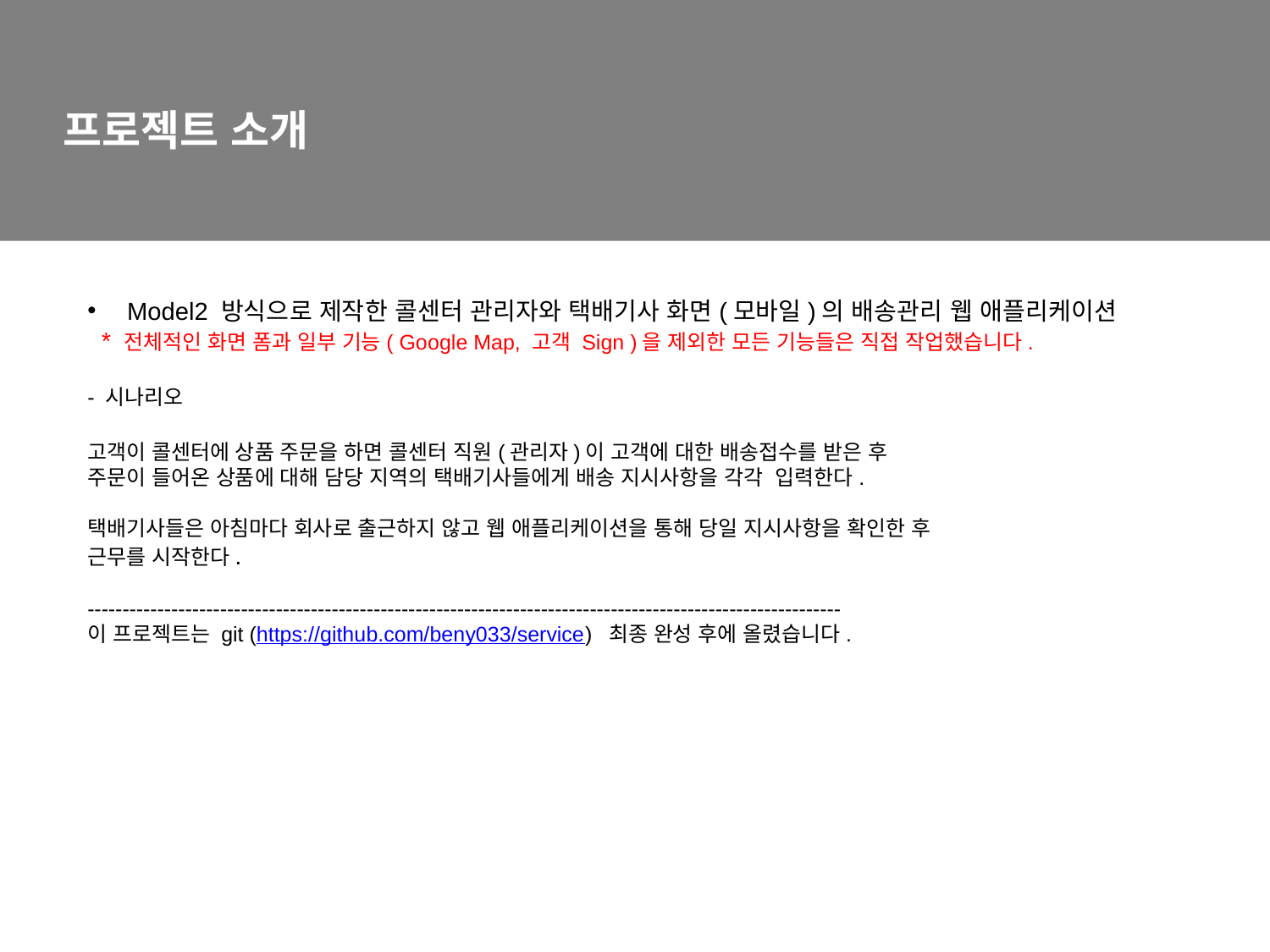

프로젝트 소개

Model2 방식으로 제작한 콜센터 관리자와 택배기사 화면(모바일)의 배송관리 웹 애플리케이션
  * 전체적인 화면 폼과 일부 기능( Google Map, 고객 Sign )을 제외한 모든 기능들은 직접 작업했습니다.

- 시나리오

고객이 콜센터에 상품 주문을 하면 콜센터 직원(관리자)이 고객에 대한 배송접수를 받은 후
주문이 들어온 상품에 대해 담당 지역의 택배기사들에게 배송 지시사항을 각각  입력한다.

택배기사들은 아침마다 회사로 출근하지 않고 웹 애플리케이션을 통해 당일 지시사항을 확인한 후
근무를 시작한다.

------------------------------------------------------------------------------------------------------------
이 프로젝트는 git (https://github.com/beny033/service)  최종 완성 후에 올렸습니다.